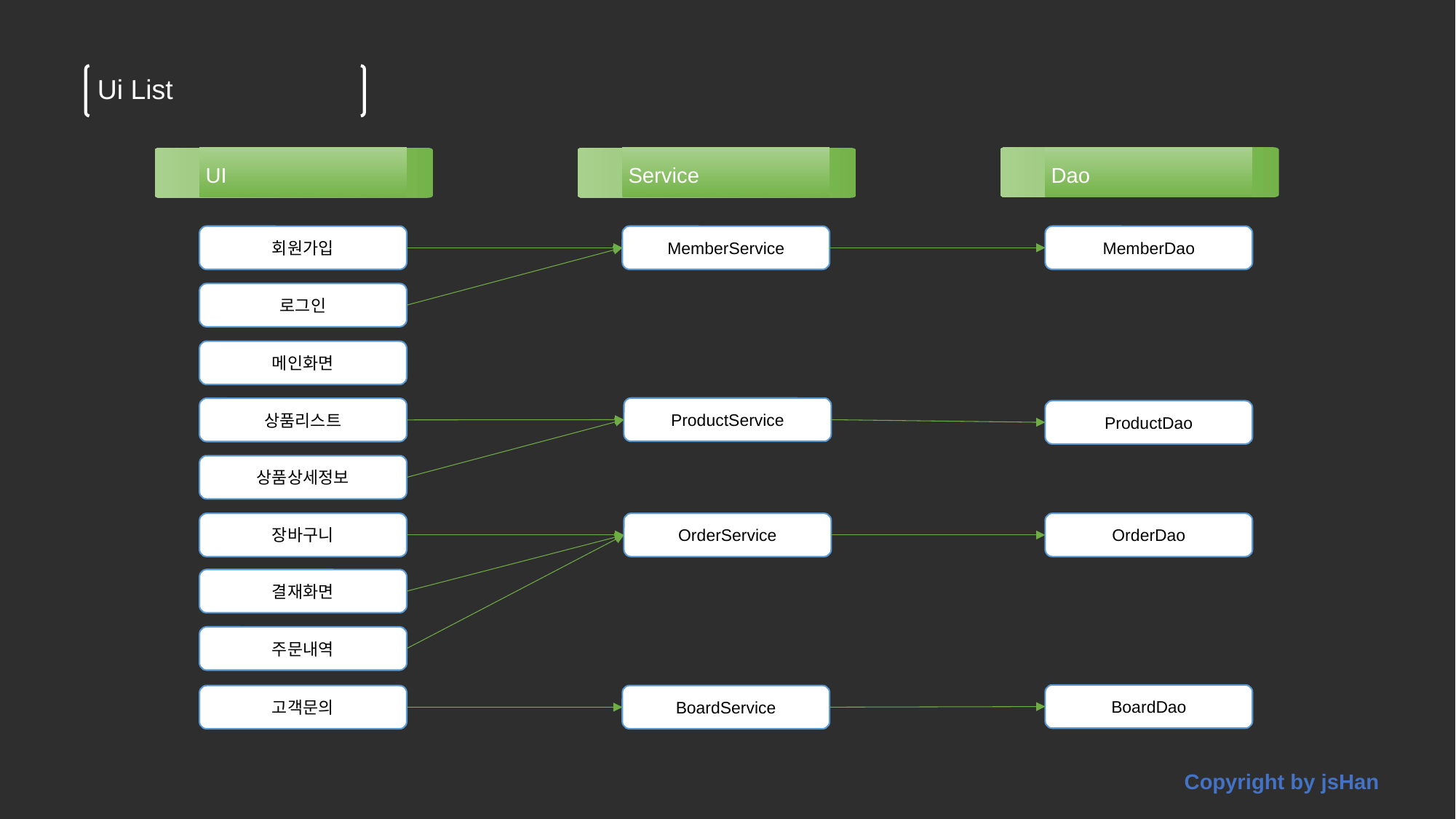

Ui List

 UI

 Service

 Dao
회원가입
MemberService
MemberDao
로그인
메인화면
ProductService
상품리스트
ProductDao
상품상세정보
장바구니
OrderService
OrderDao
결재화면
주문내역
BoardDao
BoardService
고객문의